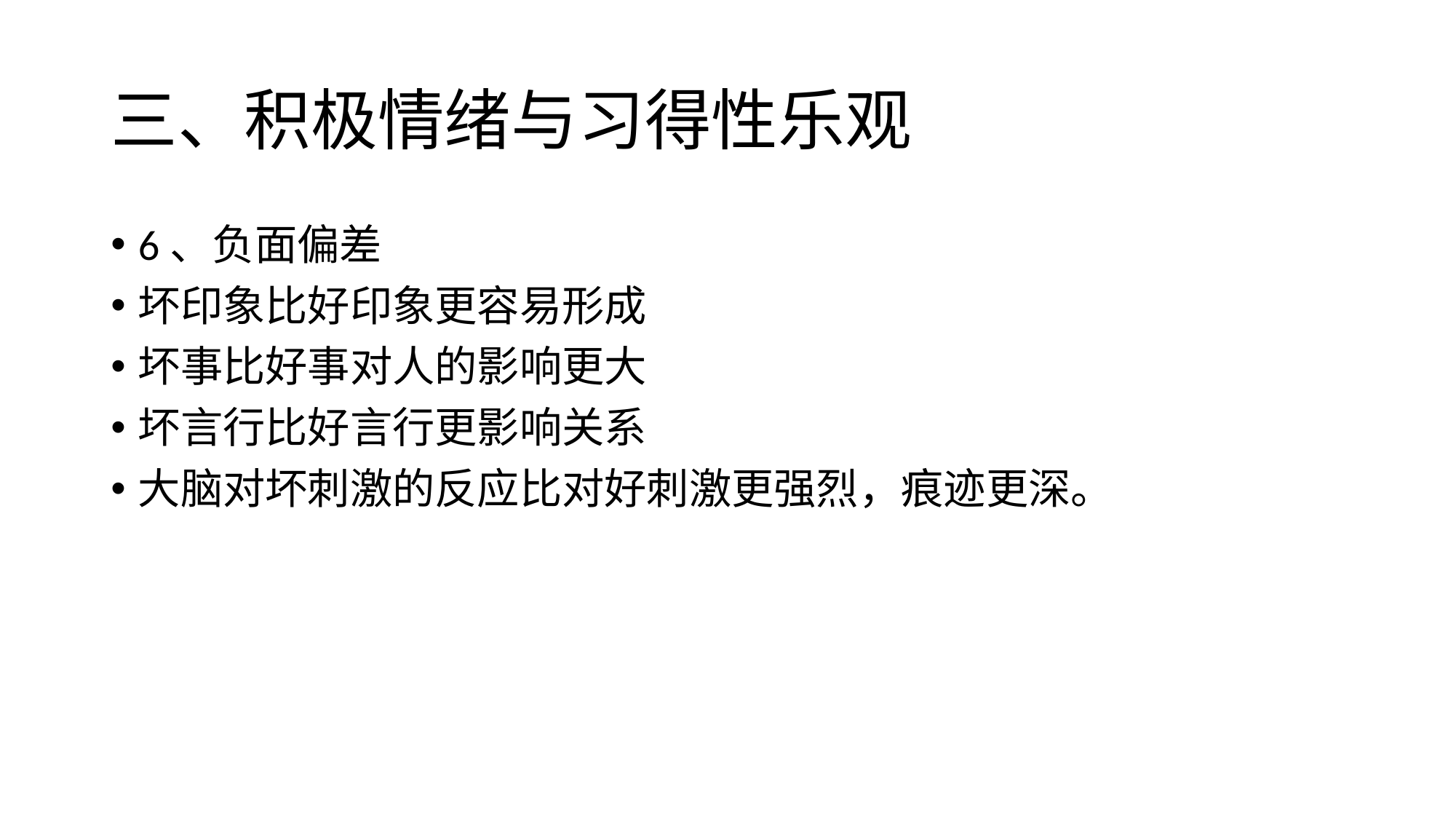

# 三、积极情绪与习得性乐观
6、负面偏差
坏印象比好印象更容易形成
坏事比好事对人的影响更大
坏言行比好言行更影响关系
大脑对坏刺激的反应比对好刺激更强烈，痕迹更深。